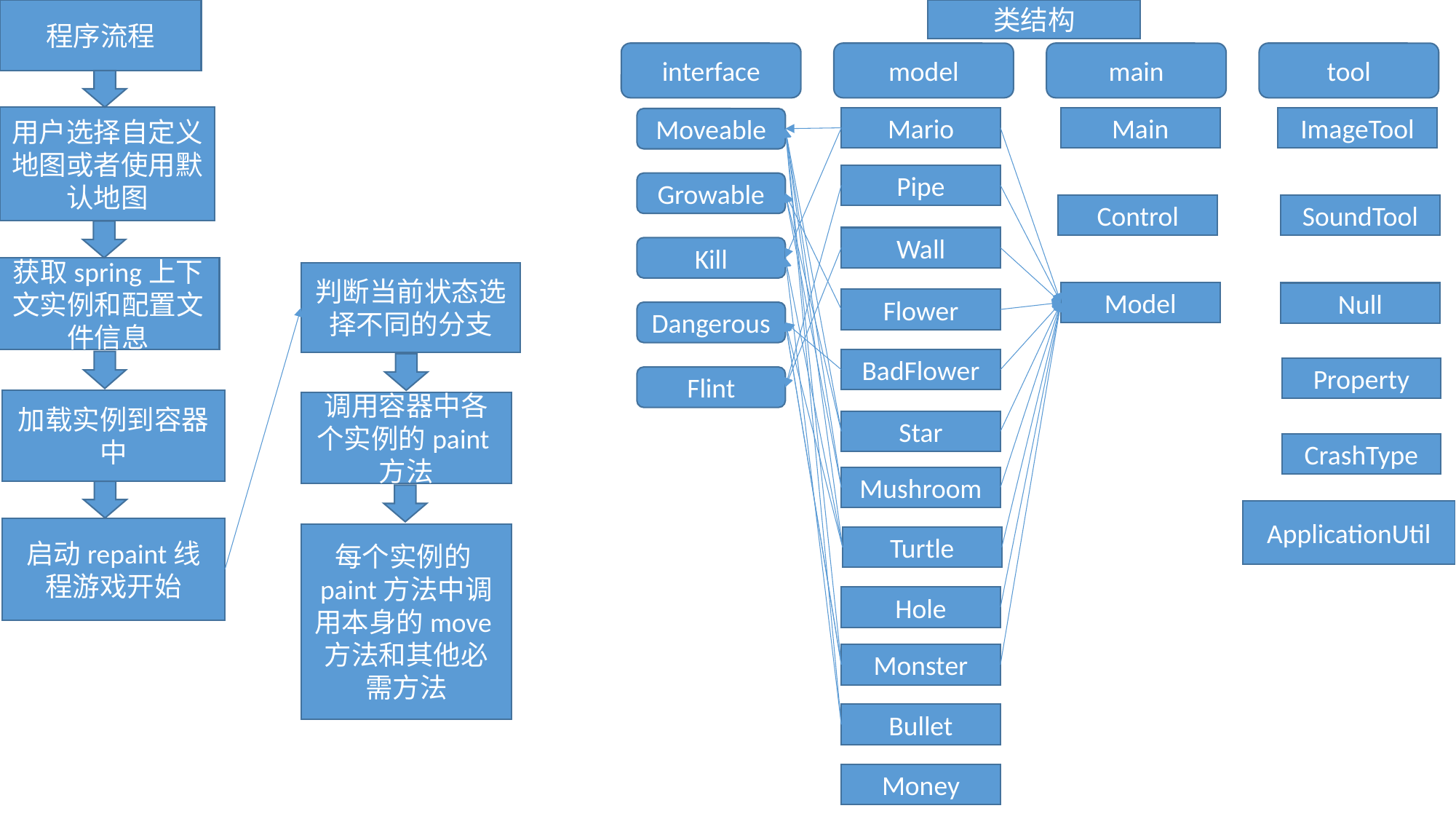

程序流程
类结构
interface
model
main
tool

用户选择自定义地图或者使用默认地图
Mario
Main
ImageTool
Moveable
Pipe
Growable
SoundTool
Control

Wall
Kill
获取spring上下文实例和配置文件信息
判断当前状态选择不同的分支
Model
Null
Flower
Dangerous
BadFlower

Property
Flint
加载实例到容器中
调用容器中各个实例的paint方法
Star
CrashType
Mushroom

ApplicationUtil
启动repaint线程游戏开始
每个实例的paint方法中调用本身的move方法和其他必需方法
Turtle
Hole
Monster
Bullet
Money